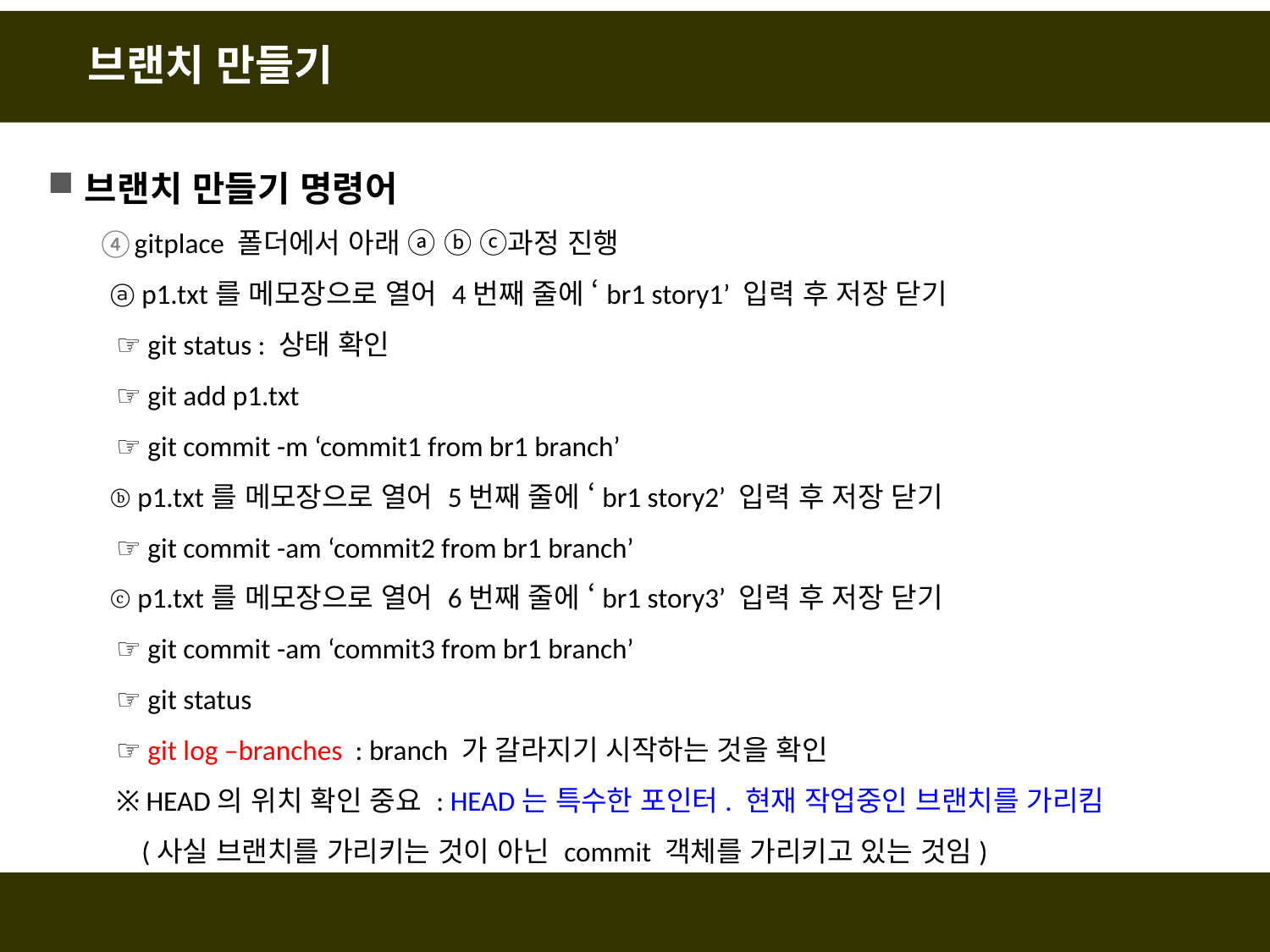

# 브랜치 만들기
브랜치 만들기 명령어
gitplace 폴더에서 아래 ⓐ ⓑ ⓒ과정 진행
  ⓐ p1.txt를 메모장으로 열어 4번째 줄에 ‘br1 story1’ 입력 후 저장 닫기
   ☞ git status : 상태 확인
   ☞ git add p1.txt
   ☞ git commit -m ‘commit1 from br1 branch’
  ⓑ p1.txt를 메모장으로 열어 5번째 줄에 ‘br1 story2’ 입력 후 저장 닫기
   ☞ git commit -am ‘commit2 from br1 branch’
  ⓒ p1.txt를 메모장으로 열어 6번째 줄에 ‘br1 story3’ 입력 후 저장 닫기
   ☞ git commit -am ‘commit3 from br1 branch’
   ☞ git status
   ☞ git log –branches  : branch 가 갈라지기 시작하는 것을 확인
   ※ HEAD의 위치 확인 중요 : HEAD는 특수한 포인터. 현재 작업중인 브랜치를 가리킴
       (사실 브랜치를 가리키는 것이 아닌 commit 객체를 가리키고 있는 것임)